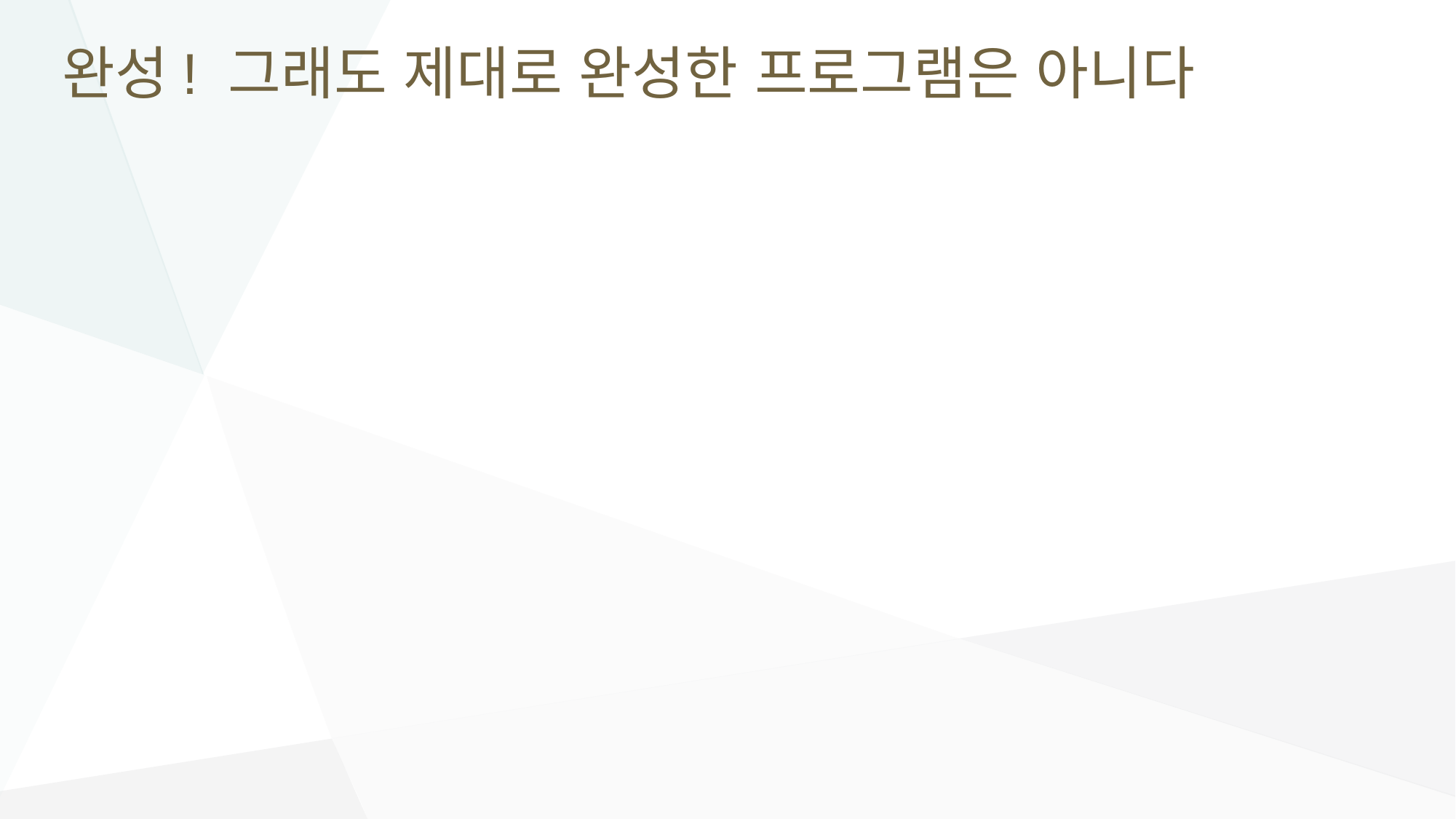

# 완성! 그래도 제대로 완성한 프로그램은 아니다